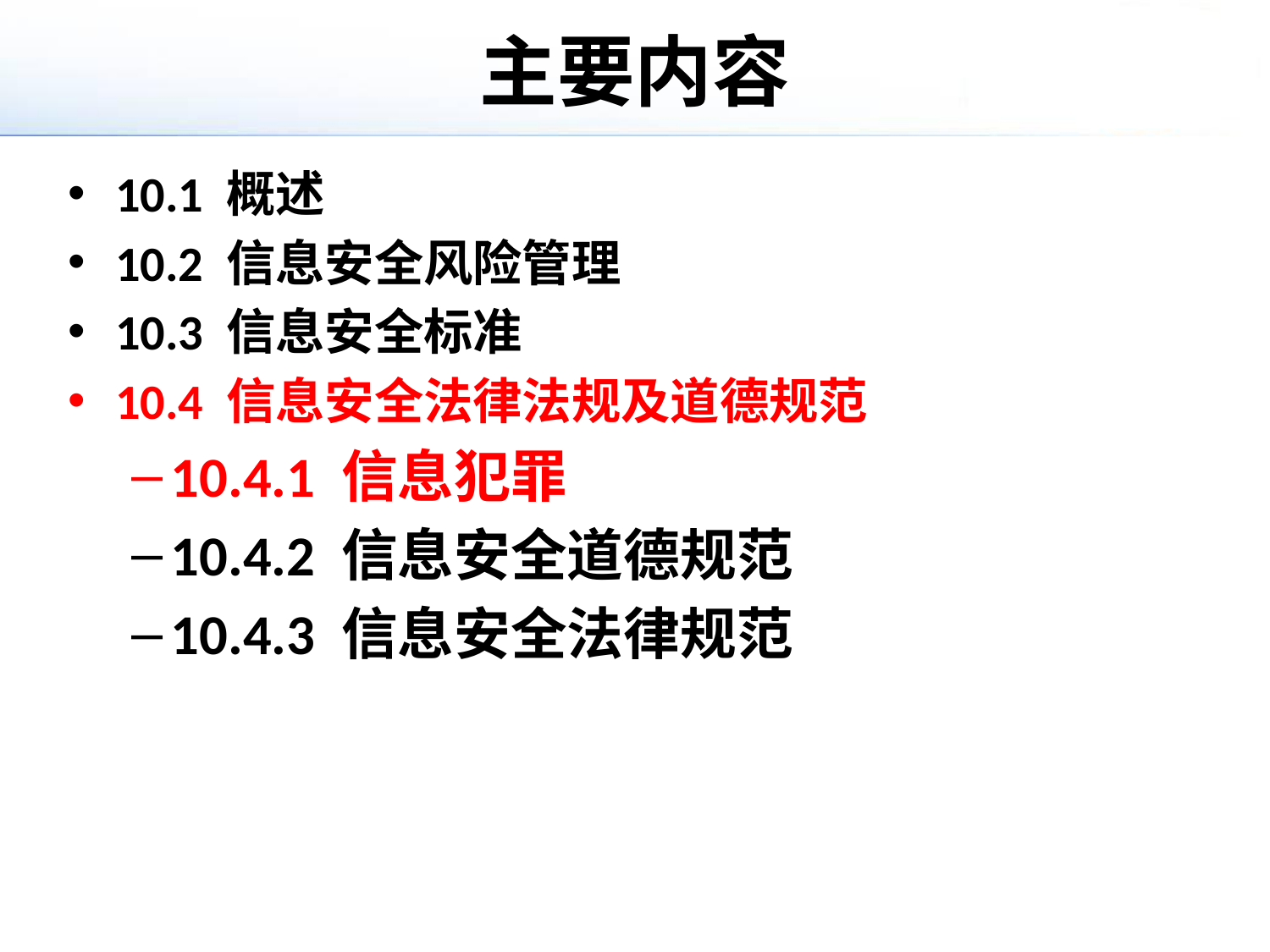

# 主要内容
10.1 概述
10.2 信息安全风险管理
10.3 信息安全标准
10.4 信息安全法律法规及道德规范
10.4.1 信息犯罪
10.4.2 信息安全道德规范
10.4.3 信息安全法律规范